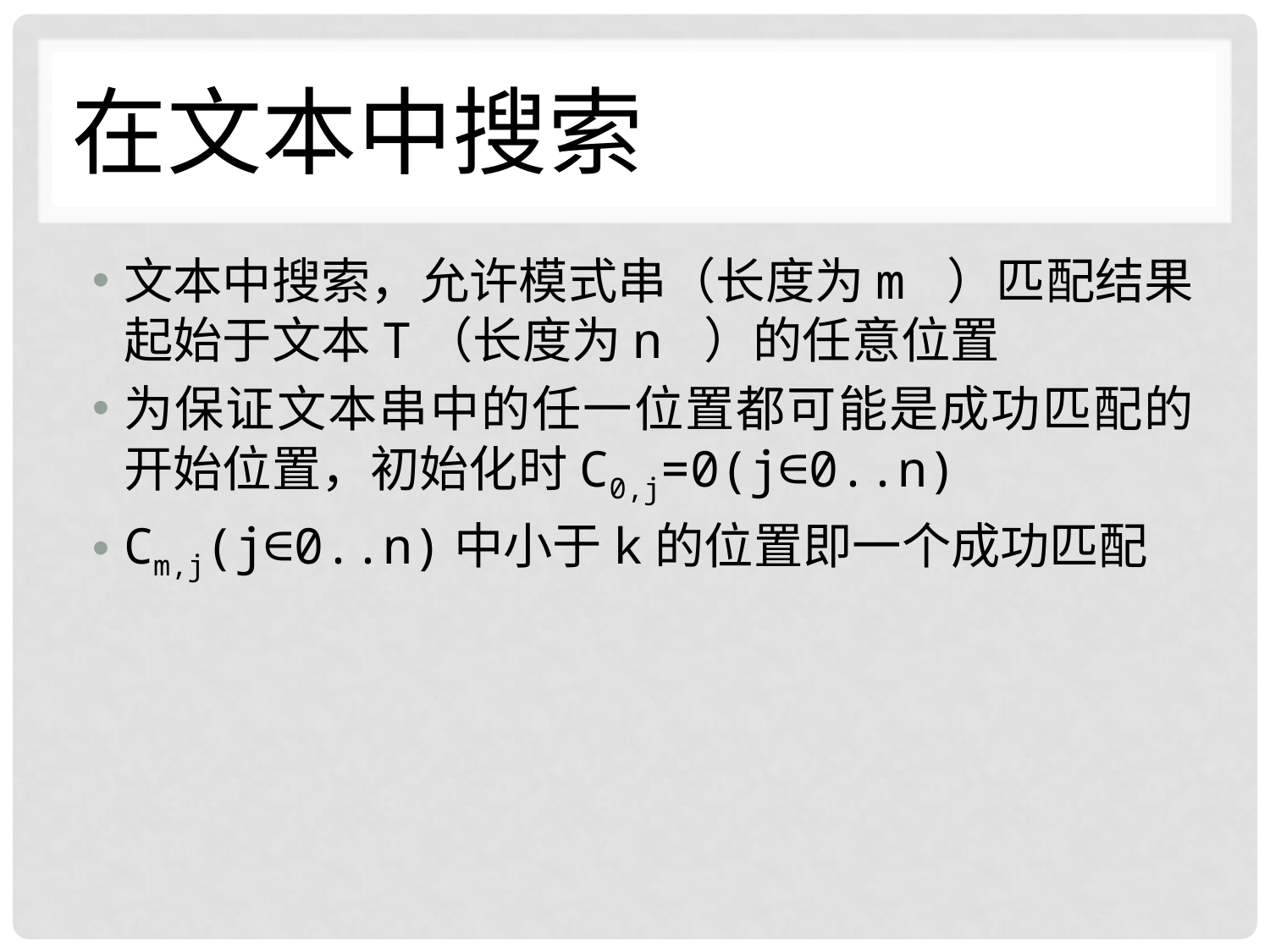

# 在文本中搜索

文本中搜索，允许模式串（长度为m ）匹配结果起始于文本T（长度为n ）的任意位置
为保证文本串中的任一位置都可能是成功匹配的开始位置，初始化时C0,j=0(j∈0..n)
Cm,j(j∈0..n)中小于k的位置即一个成功匹配